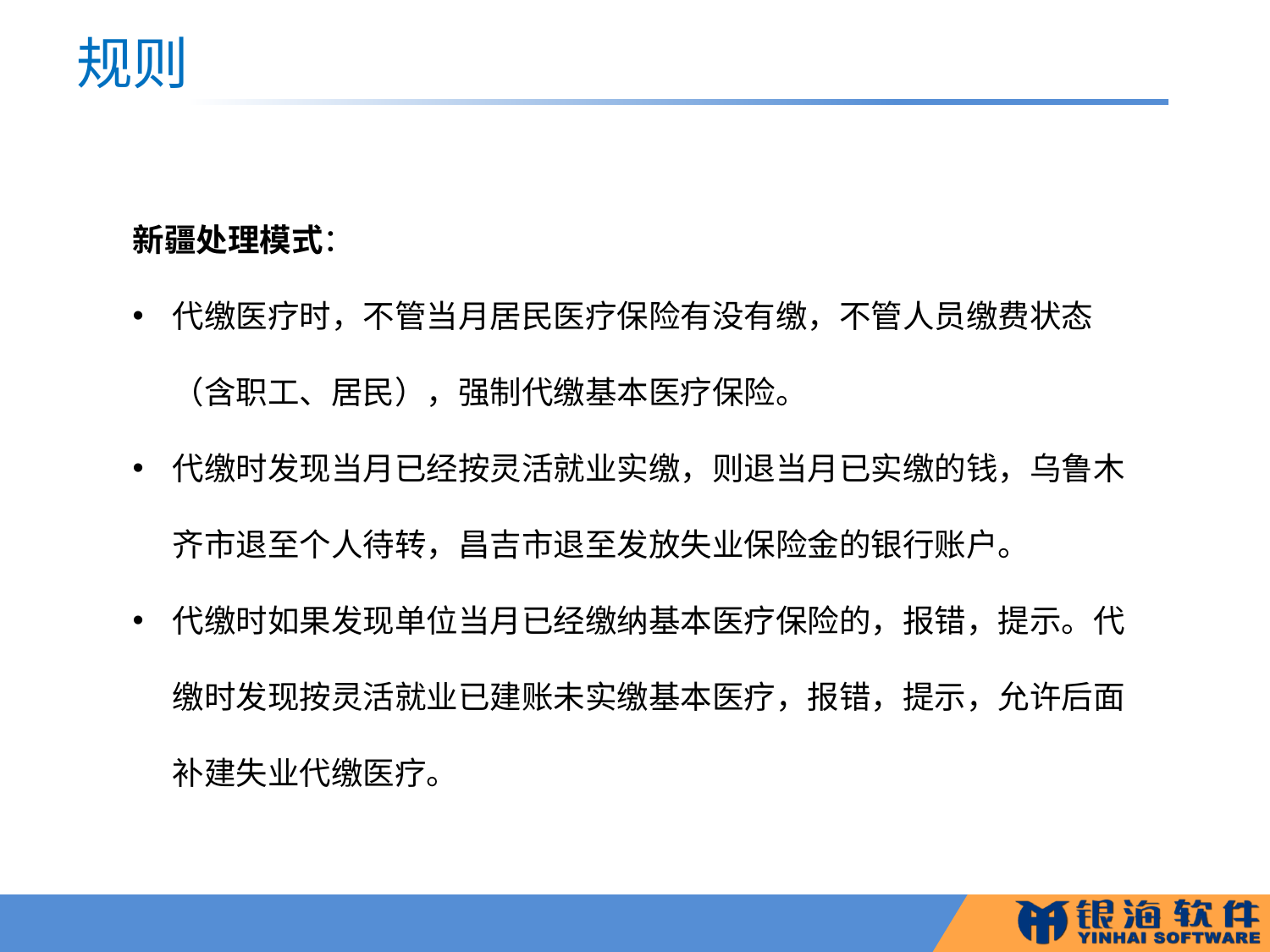

# 规则
新疆处理模式：
代缴医疗时，不管当月居民医疗保险有没有缴，不管人员缴费状态（含职工、居民），强制代缴基本医疗保险。
代缴时发现当月已经按灵活就业实缴，则退当月已实缴的钱，乌鲁木齐市退至个人待转，昌吉市退至发放失业保险金的银行账户。
代缴时如果发现单位当月已经缴纳基本医疗保险的，报错，提示。代缴时发现按灵活就业已建账未实缴基本医疗，报错，提示，允许后面补建失业代缴医疗。